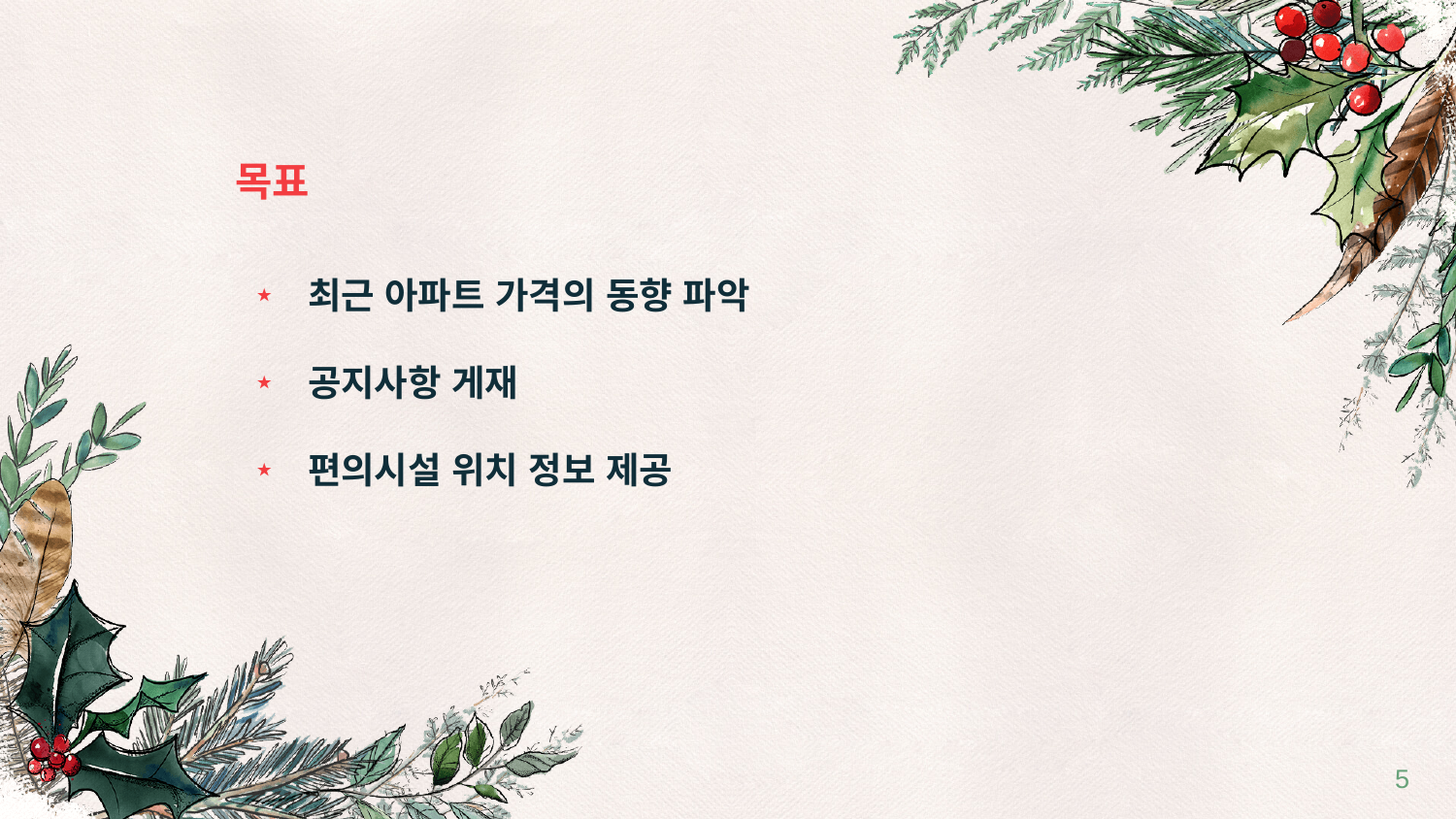

# 목표
최근 아파트 가격의 동향 파악
공지사항 게재
편의시설 위치 정보 제공

5